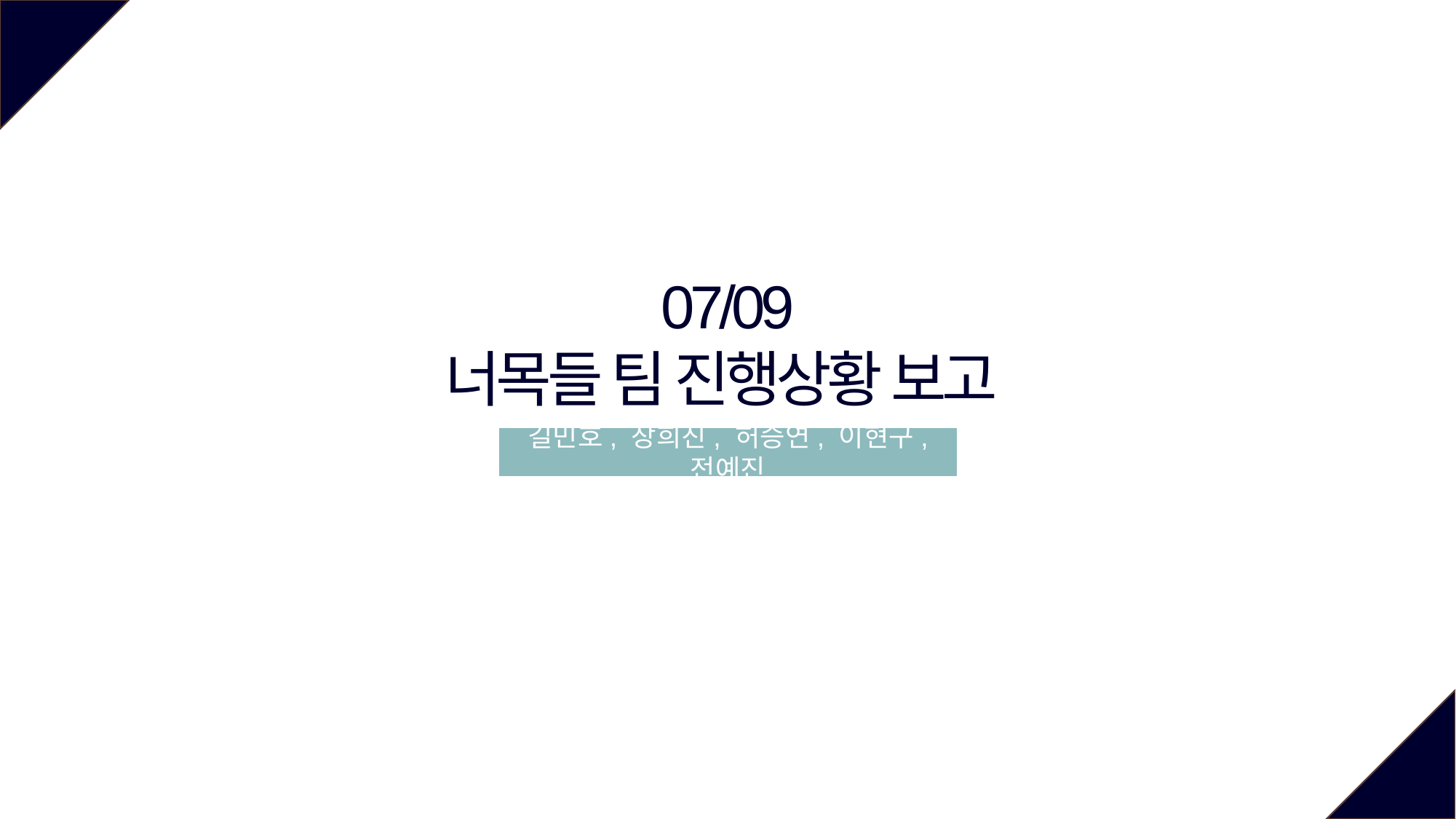

07/09
너목들 팀 진행상황 보고
길민호, 장희진, 허승연, 이현구, 전예진